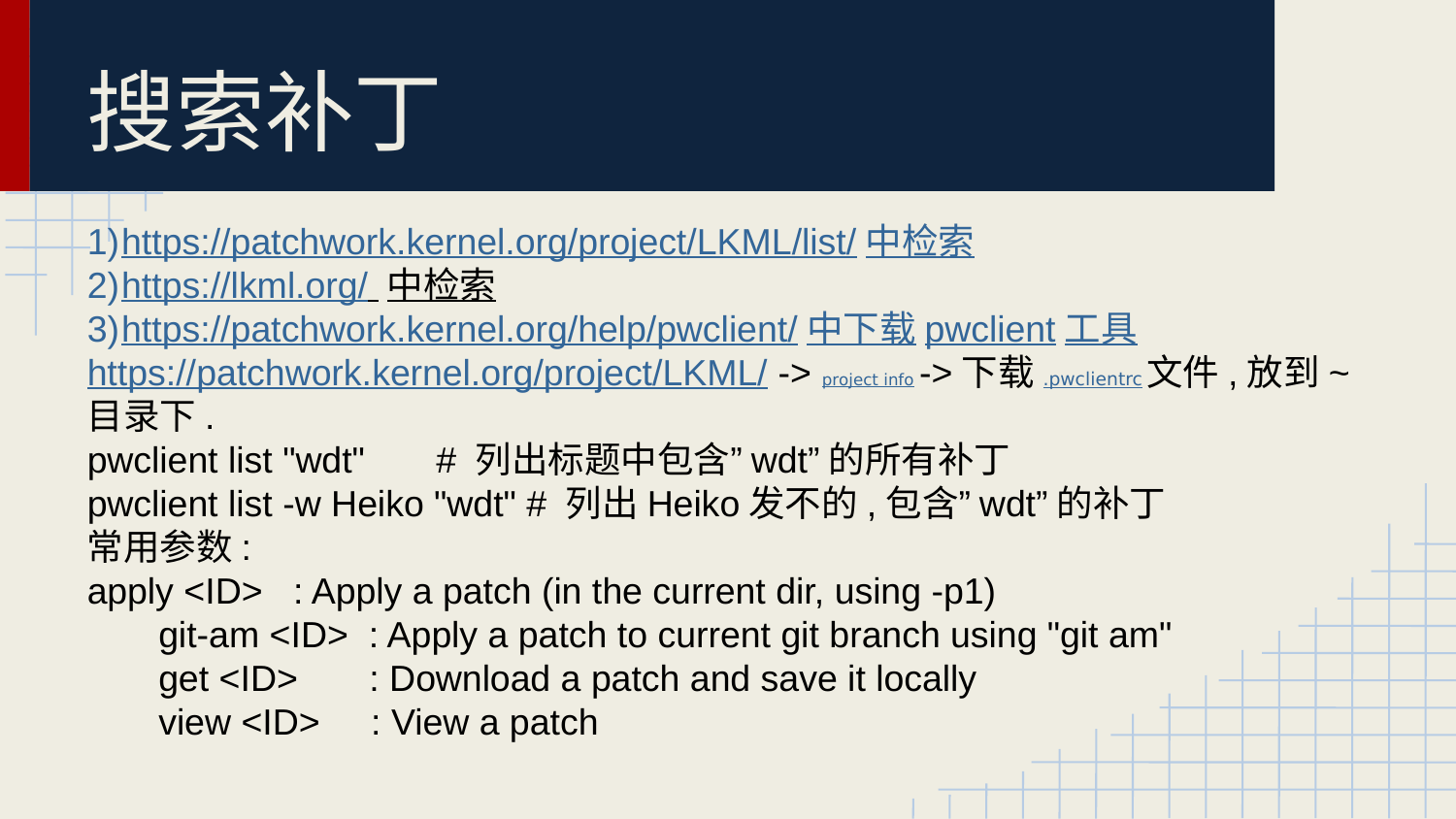

搜索补丁
https://patchwork.kernel.org/project/LKML/list/中检索
https://lkml.org/ 中检索
https://patchwork.kernel.org/help/pwclient/中下载pwclient工具
https://patchwork.kernel.org/project/LKML/ -> project info ->下载.pwclientrc文件,放到~目录下.
pwclient list "wdt"       # 列出标题中包含”wdt”的所有补丁
pwclient list -w Heiko "wdt" # 列出Heiko发不的,包含”wdt”的补丁
常用参数:
apply <ID>   : Apply a patch (in the current dir, using -p1)
       git-am <ID>  : Apply a patch to current git branch using "git am"
       get <ID>       : Download a patch and save it locally
       view <ID>     : View a patch